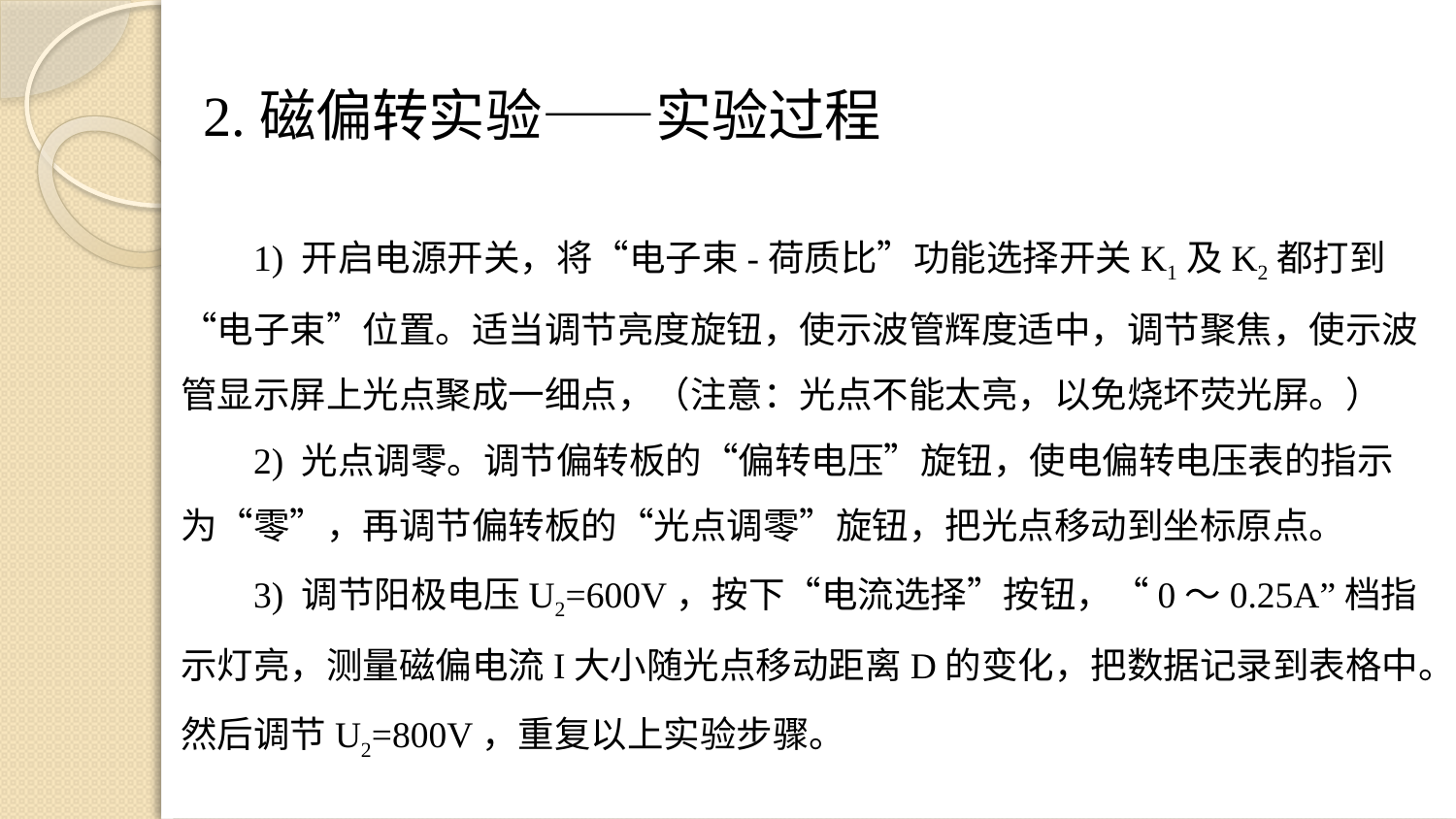

2.磁偏转实验——实验过程
1) 开启电源开关，将“电子束-荷质比”功能选择开关K1及K2都打到“电子束”位置。适当调节亮度旋钮，使示波管辉度适中，调节聚焦，使示波管显示屏上光点聚成一细点，（注意：光点不能太亮，以免烧坏荧光屏。）
2) 光点调零。调节偏转板的“偏转电压”旋钮，使电偏转电压表的指示为“零”，再调节偏转板的“光点调零”旋钮，把光点移动到坐标原点。
3) 调节阳极电压U2=600V，按下“电流选择”按钮，“0～0.25A”档指示灯亮，测量磁偏电流I大小随光点移动距离D的变化，把数据记录到表格中。然后调节U2=800V，重复以上实验步骤。